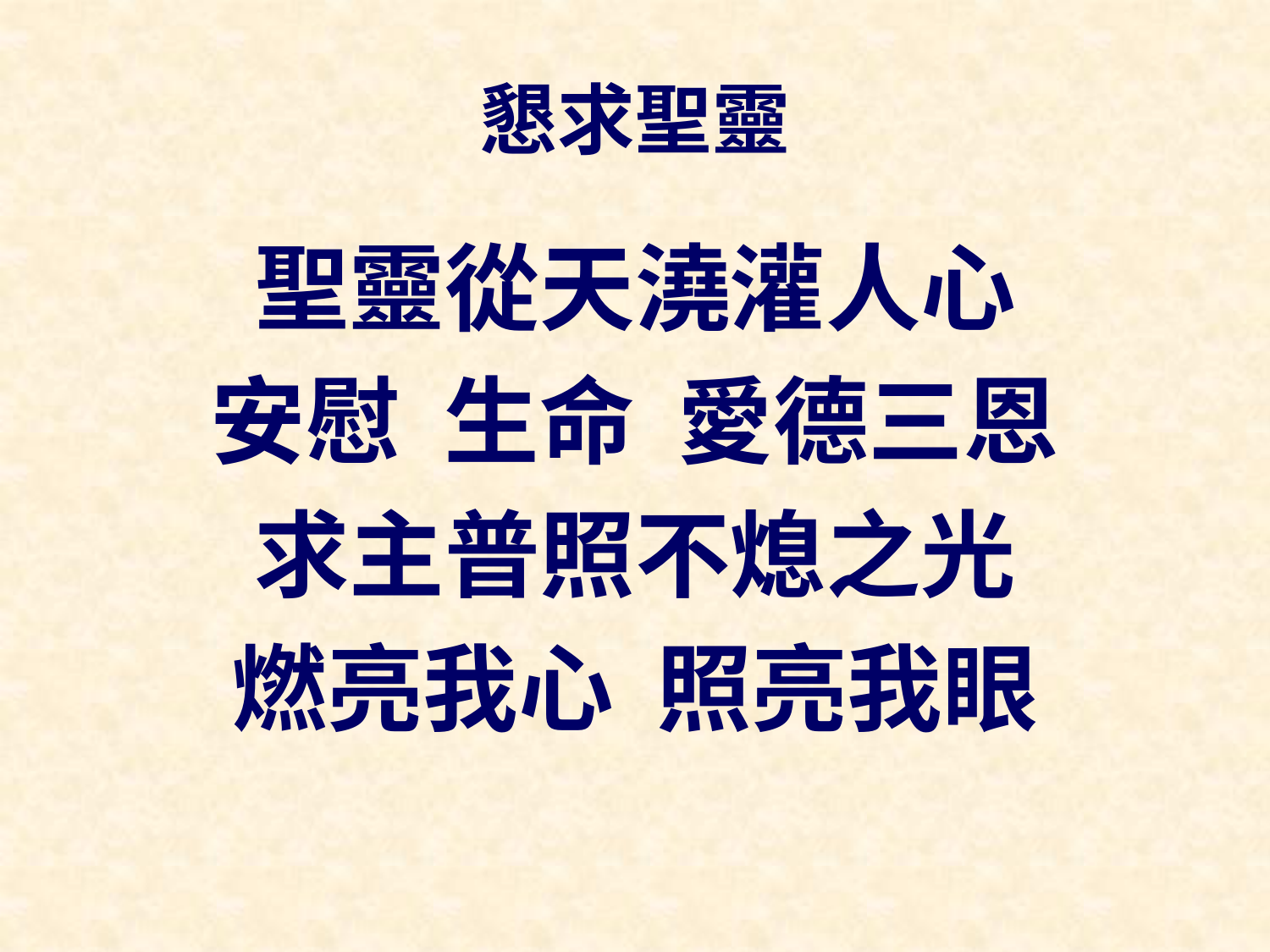

# 懇求聖靈
聖靈從天澆灌人心
安慰  生命  愛德三恩
求主普照不熄之光
燃亮我心  照亮我眼